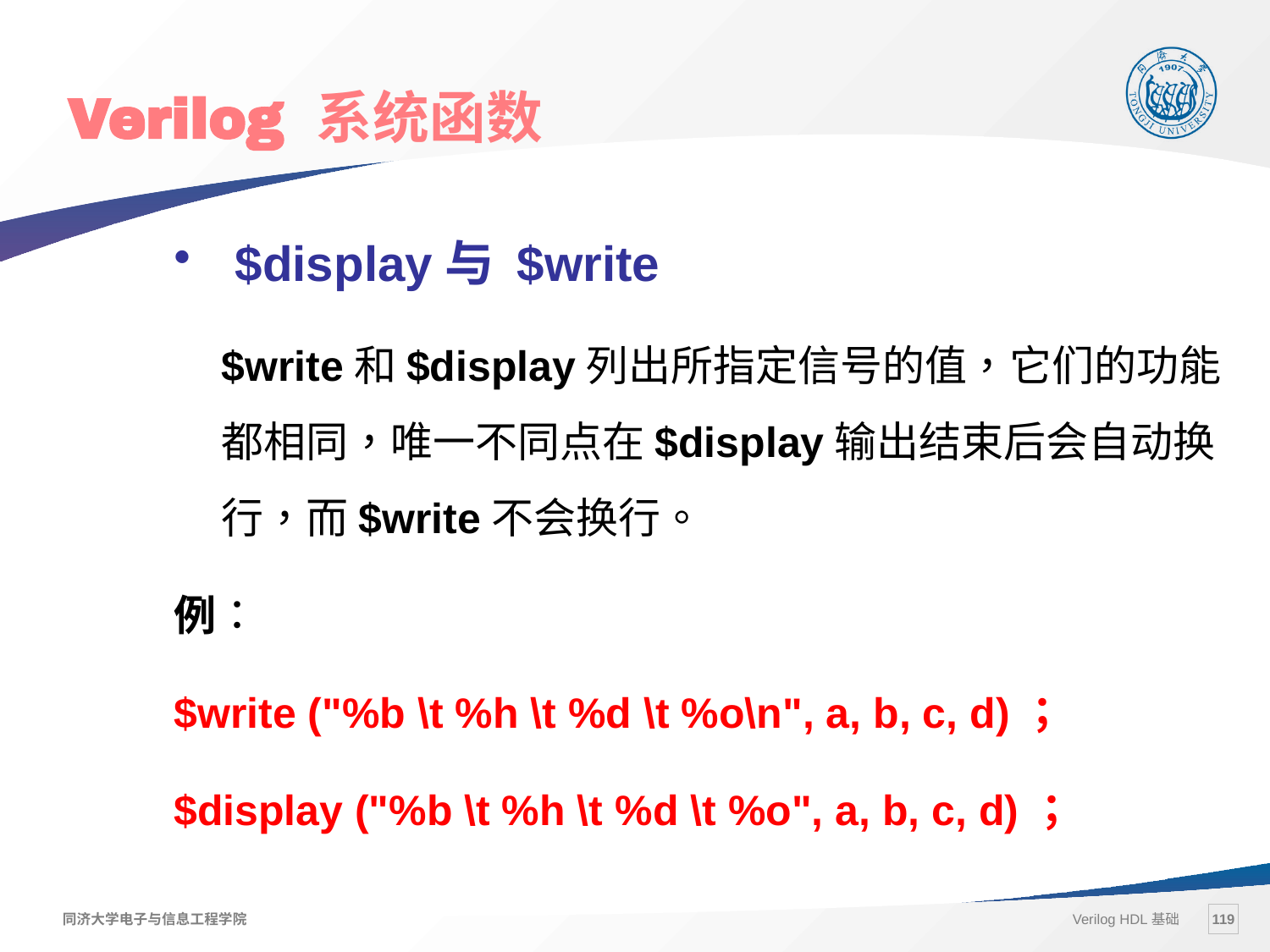

Verilog 系统函数
 $display与 $write
    $write和$display列出所指定信号的值，它们的功能都相同，唯一不同点在$display输出结束后会自动换行，而$write不会换行。
例：
$write ("%b \t %h \t %d \t %o\n", a, b, c, d)；
$display ("%b \t %h \t %d \t %o", a, b, c, d)；